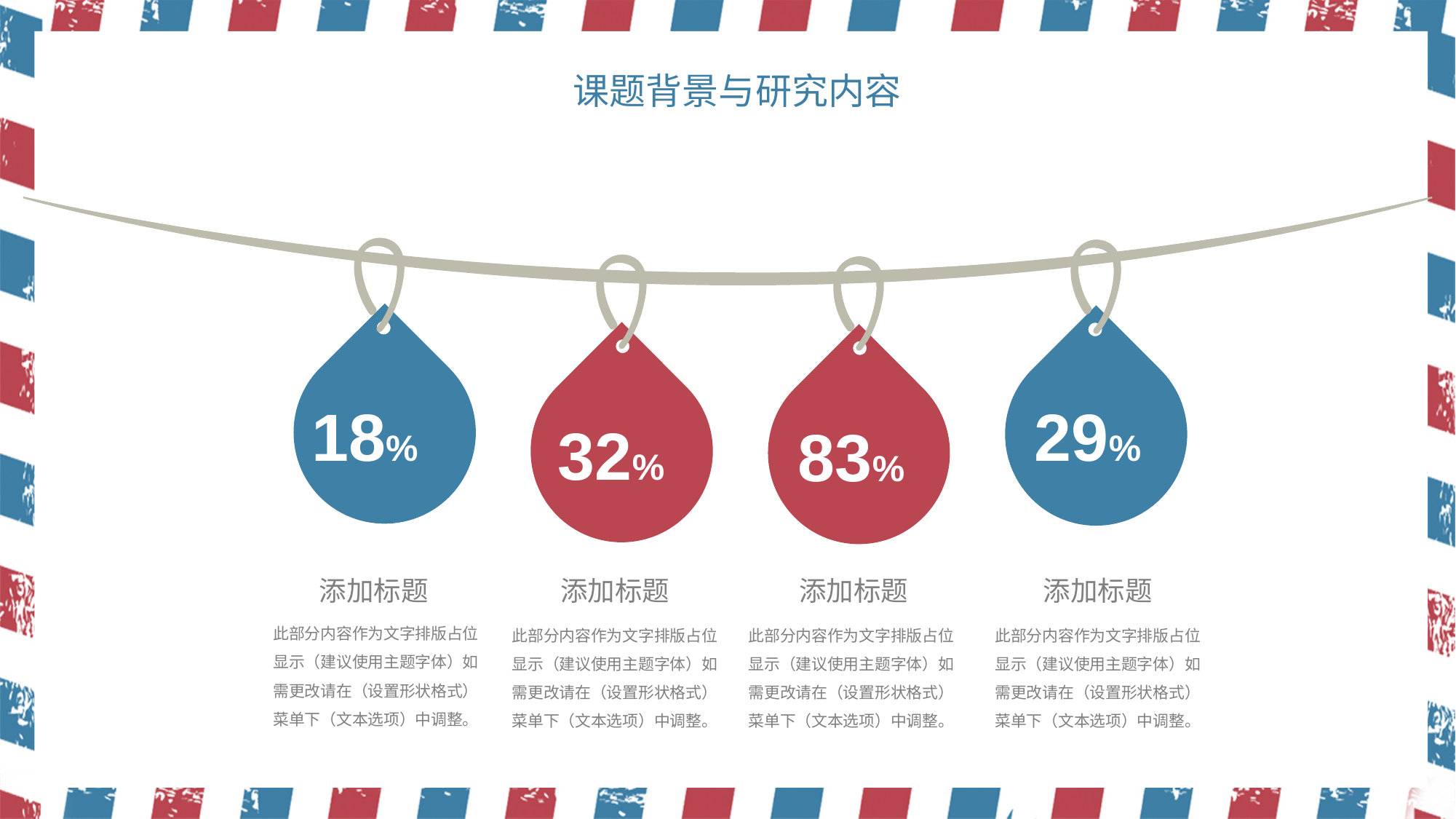

课题背景与研究内容

18%

29%

32%

83%
添加标题
此部分内容作为文字排版占位显示（建议使用主题字体）如需更改请在（设置形状格式）菜单下（文本选项）中调整。
添加标题
此部分内容作为文字排版占位显示（建议使用主题字体）如需更改请在（设置形状格式）菜单下（文本选项）中调整。
添加标题
此部分内容作为文字排版占位显示（建议使用主题字体）如需更改请在（设置形状格式）菜单下（文本选项）中调整。
添加标题
此部分内容作为文字排版占位显示（建议使用主题字体）如需更改请在（设置形状格式）菜单下（文本选项）中调整。